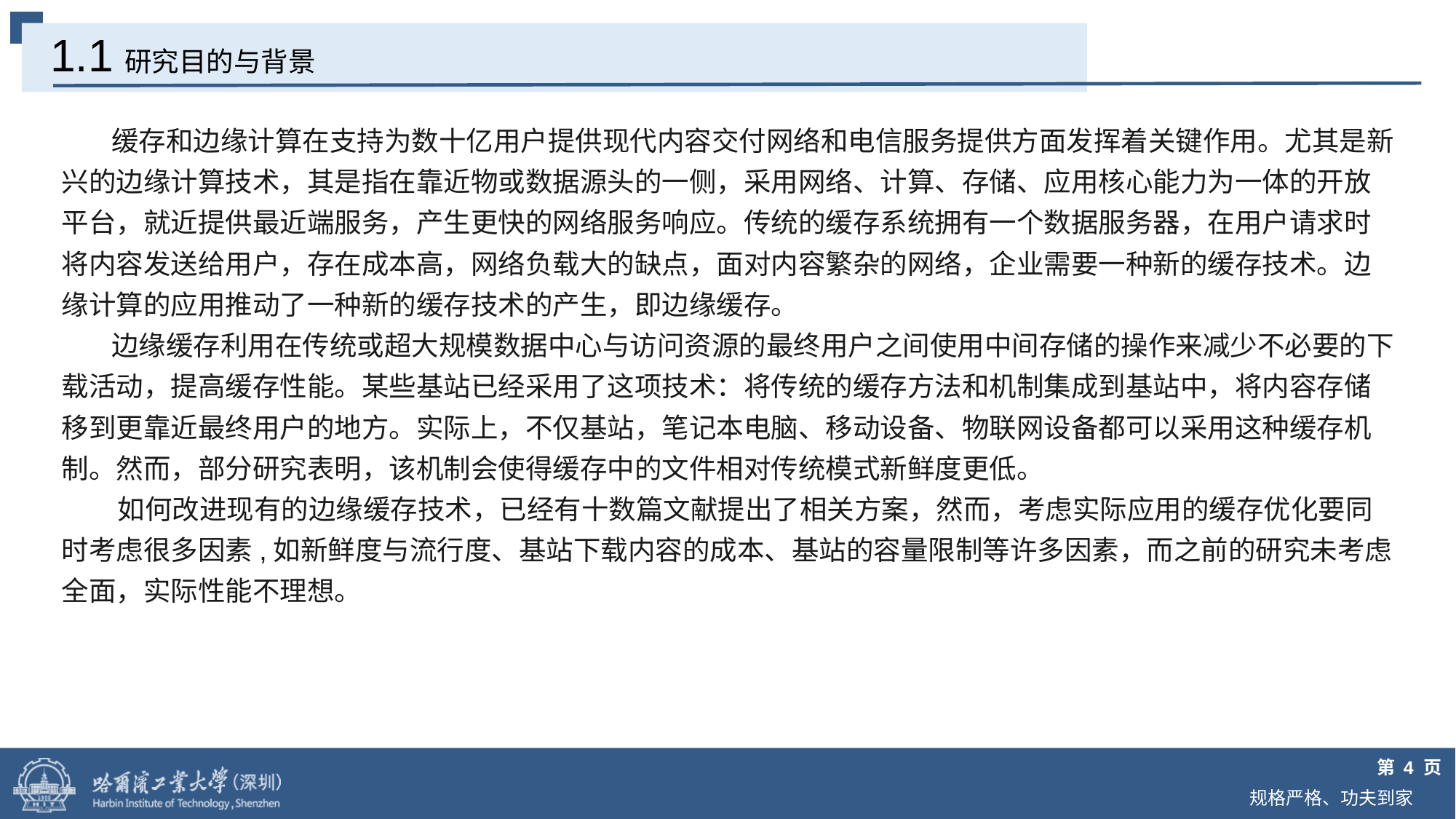

# 1.1研究目的与背景
       缓存和边缘计算在支持为数十亿用户提供现代内容交付网络和电信服务提供方面发挥着关键作用。尤其是新兴的边缘计算技术，其是指在靠近物或数据源头的一侧，采用网络、计算、存储、应用核心能力为一体的开放平台，就近提供最近端服务，产生更快的网络服务响应。传统的缓存系统拥有一个数据服务器，在用户请求时将内容发送给用户，存在成本高，网络负载大的缺点，面对内容繁杂的网络，企业需要一种新的缓存技术。边缘计算的应用推动了一种新的缓存技术的产生，即边缘缓存。
       边缘缓存利用在传统或超大规模数据中心与访问资源的最终用户之间使用中间存储的操作来减少不必要的下载活动，提高缓存性能。某些基站已经采用了这项技术：将传统的缓存方法和机制集成到基站中，将内容存储移到更靠近最终用户的地方。实际上，不仅基站，笔记本电脑、移动设备、物联网设备都可以采用这种缓存机制。然而，部分研究表明，该机制会使得缓存中的文件相对传统模式新鲜度更低。
        如何改进现有的边缘缓存技术，已经有十数篇文献提出了相关方案，然而，考虑实际应用的缓存优化要同时考虑很多因素,如新鲜度与流行度、基站下载内容的成本、基站的容量限制等许多因素，而之前的研究未考虑全面，实际性能不理想。